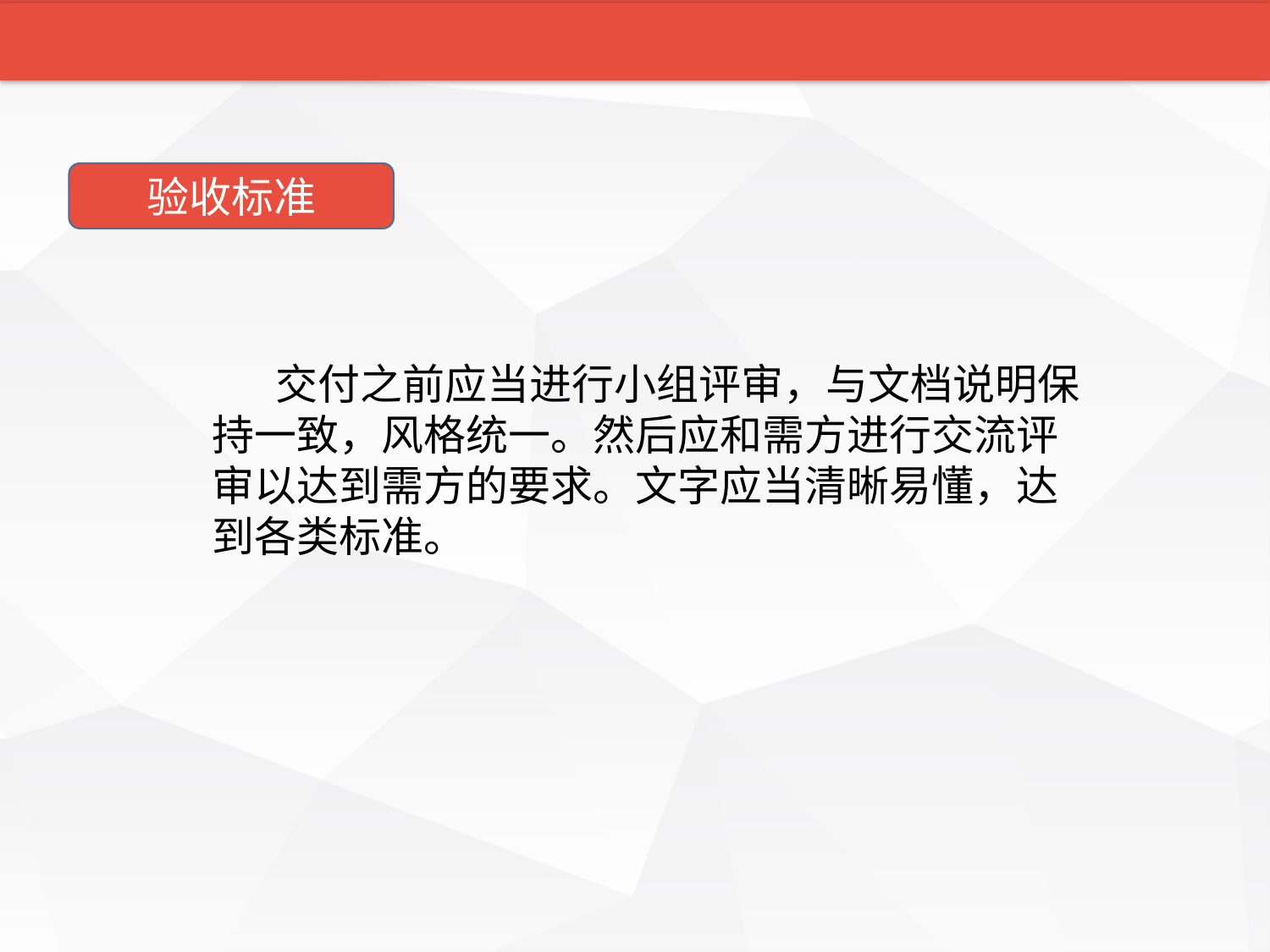

介绍
支持条件
计划要点
成员分工
项目计划
项目说明

验收标准
交付之前应当进行小组评审，与文档说明保持一致，风格统一。然后应和需方进行交流评审以达到需方的要求。文字应当清晰易懂，达到各类标准。